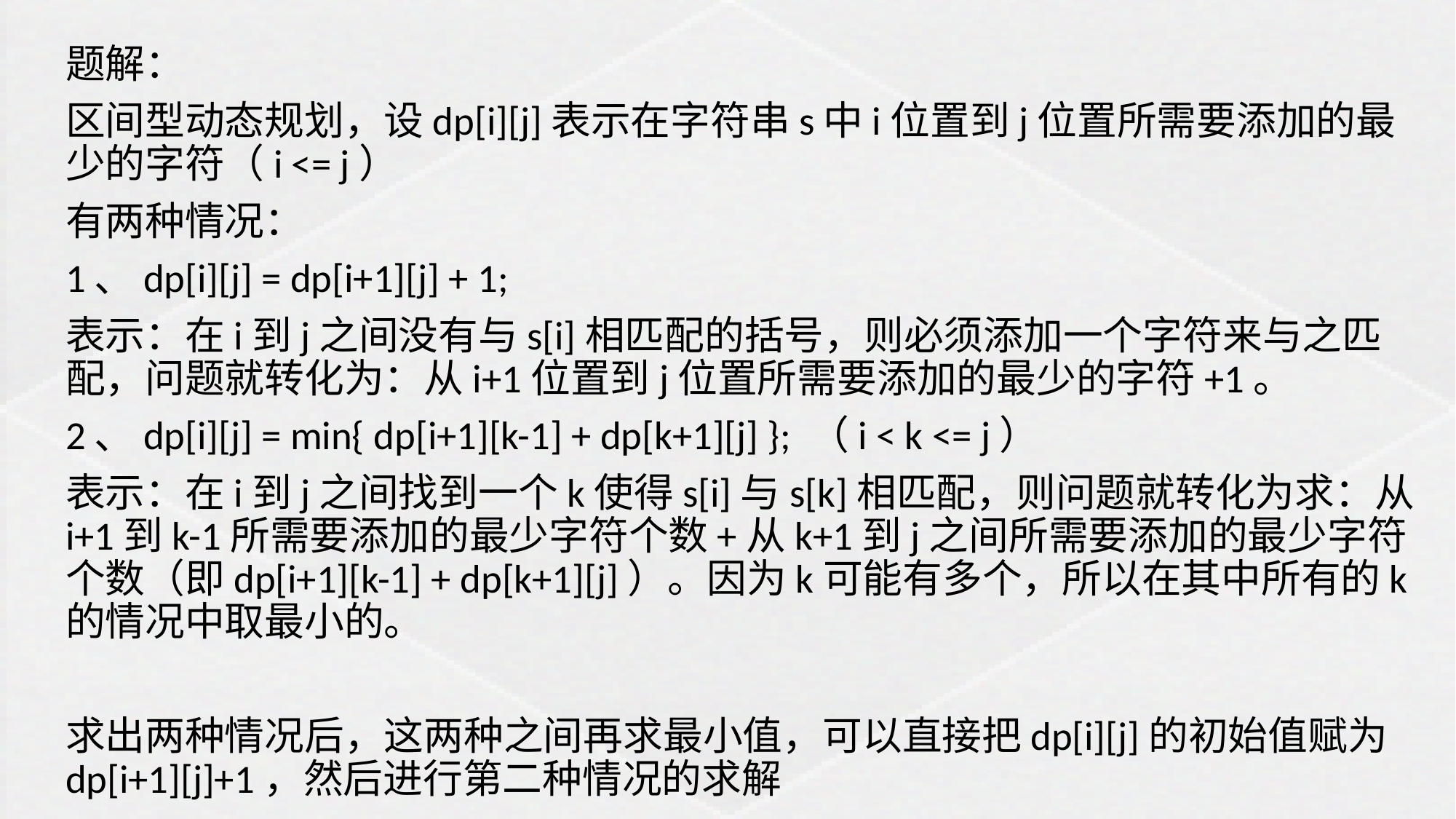

题解：
区间型动态规划，设dp[i][j]表示在字符串s中i位置到j位置所需要添加的最少的字符（i <= j）
有两种情况：
1、dp[i][j] = dp[i+1][j] + 1;
表示：在i到j之间没有与s[i]相匹配的括号，则必须添加一个字符来与之匹配，问题就转化为：从i+1位置到j位置所需要添加的最少的字符+1。
2、dp[i][j] = min{ dp[i+1][k-1] + dp[k+1][j] }; （i < k <= j）
表示：在i到j之间找到一个k使得s[i]与s[k]相匹配，则问题就转化为求：从i+1到k-1所需要添加的最少字符个数+从k+1到j之间所需要添加的最少字符个数（即dp[i+1][k-1] + dp[k+1][j]）。因为k可能有多个，所以在其中所有的k的情况中取最小的。

求出两种情况后，这两种之间再求最小值，可以直接把dp[i][j]的初始值赋为dp[i+1][j]+1，然后进行第二种情况的求解